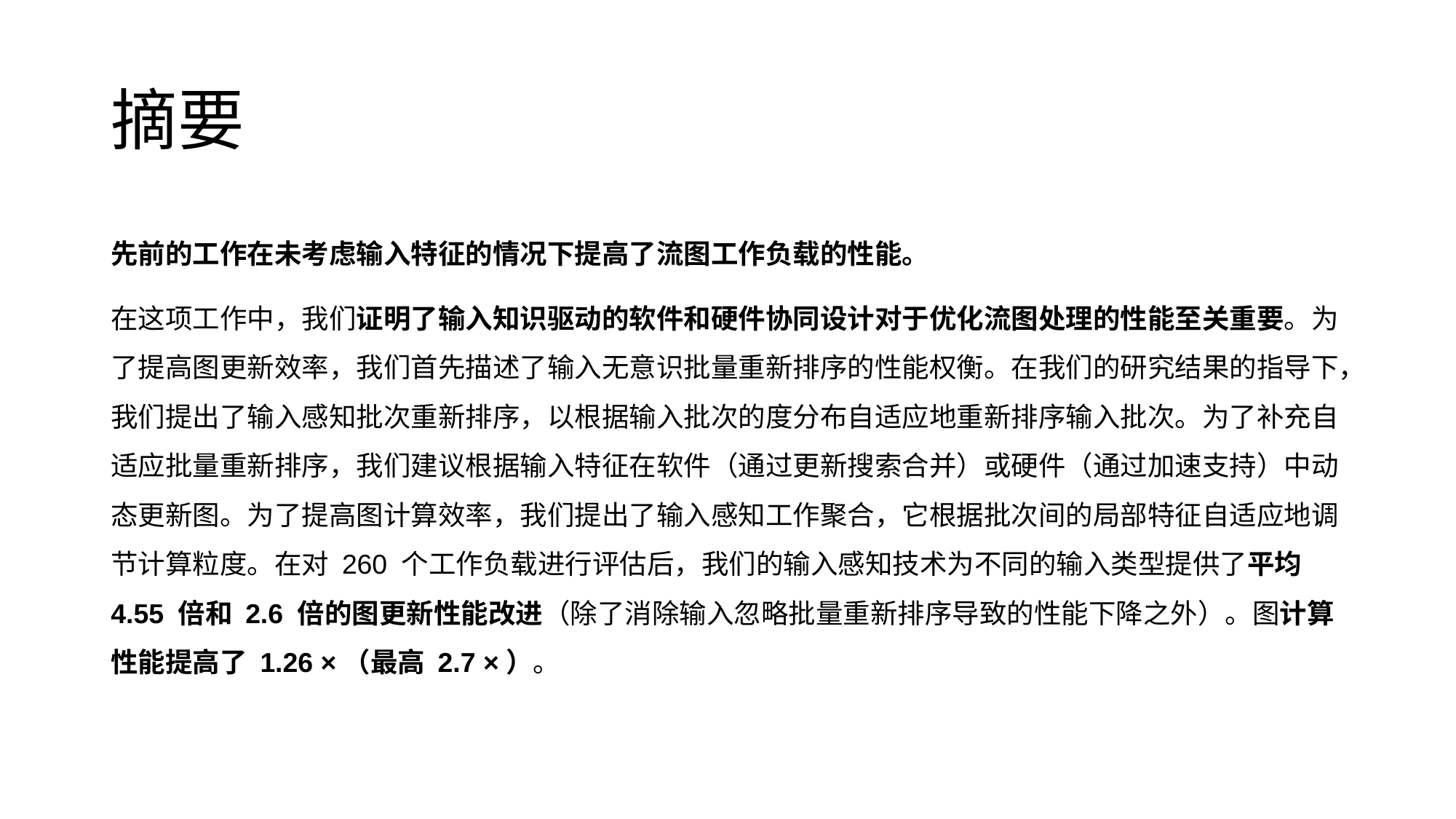

# 摘要
先前的工作在未考虑输入特征的情况下提高了流图工作负载的性能。
在这项工作中，我们证明了输入知识驱动的软件和硬件协同设计对于优化流图处理的性能至关重要。为了提高图更新效率，我们首先描述了输入无意识批量重新排序的性能权衡。在我们的研究结果的指导下，我们提出了输入感知批次重新排序，以根据输入批次的度分布自适应地重新排序输入批次。为了补充自适应批量重新排序，我们建议根据输入特征在软件（通过更新搜索合并）或硬件（通过加速支持）中动态更新图。为了提高图计算效率，我们提出了输入感知工作聚合，它根据批次间的局部特征自适应地调节计算粒度。在对 260 个工作负载进行评估后，我们的输入感知技术为不同的输入类型提供了平均 4.55 倍和 2.6 倍的图更新性能改进（除了消除输入忽略批量重新排序导致的性能下降之外）。图计算性能提高了 1.26 ×（最高 2.7 ×）。